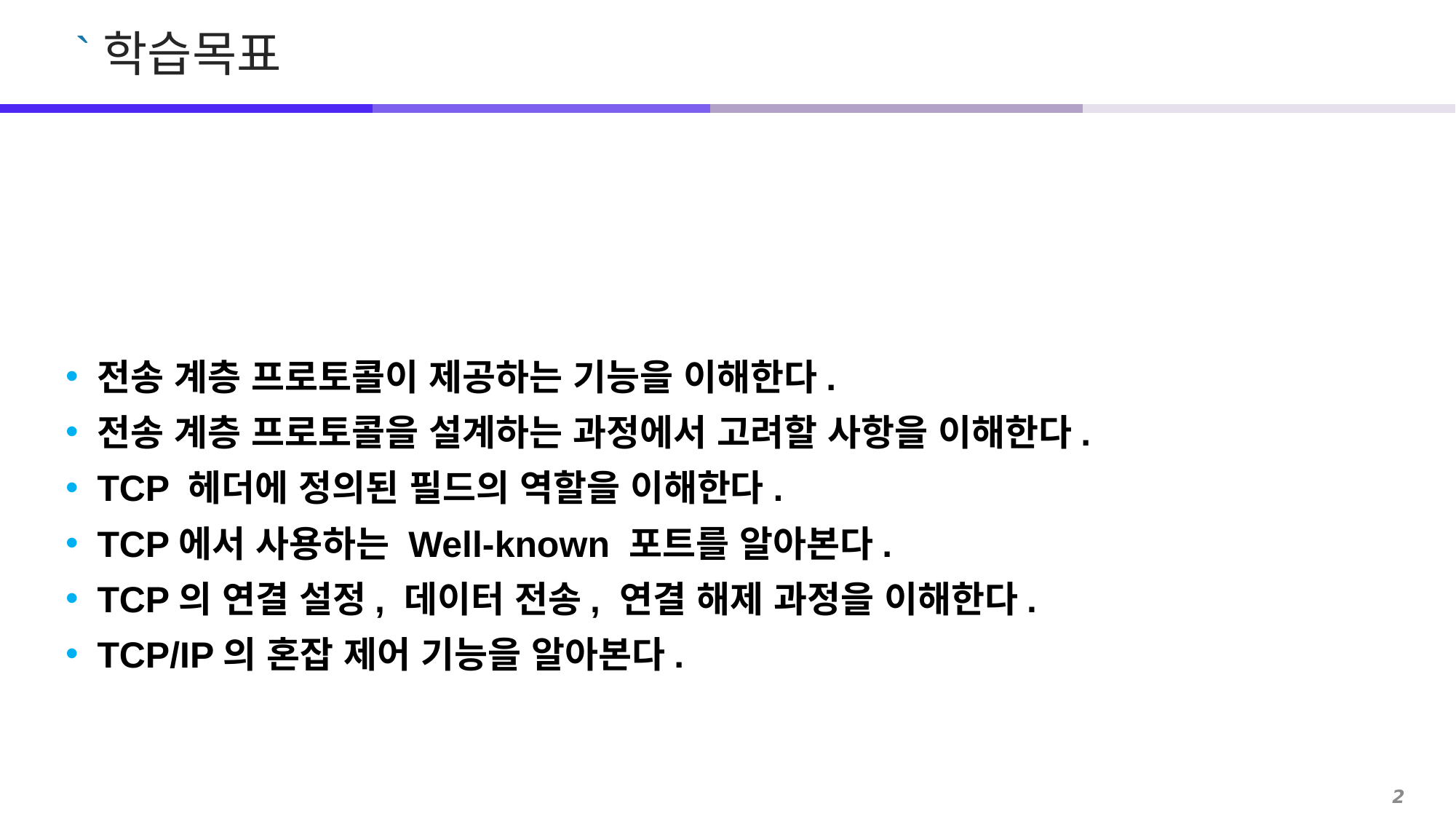

전송 계층 프로토콜이 제공하는 기능을 이해한다.
전송 계층 프로토콜을 설계하는 과정에서 고려할 사항을 이해한다.
TCP 헤더에 정의된 필드의 역할을 이해한다.
TCP에서 사용하는 Well-known 포트를 알아본다.
TCP의 연결 설정, 데이터 전송, 연결 해제 과정을 이해한다.
TCP/IP의 혼잡 제어 기능을 알아본다.